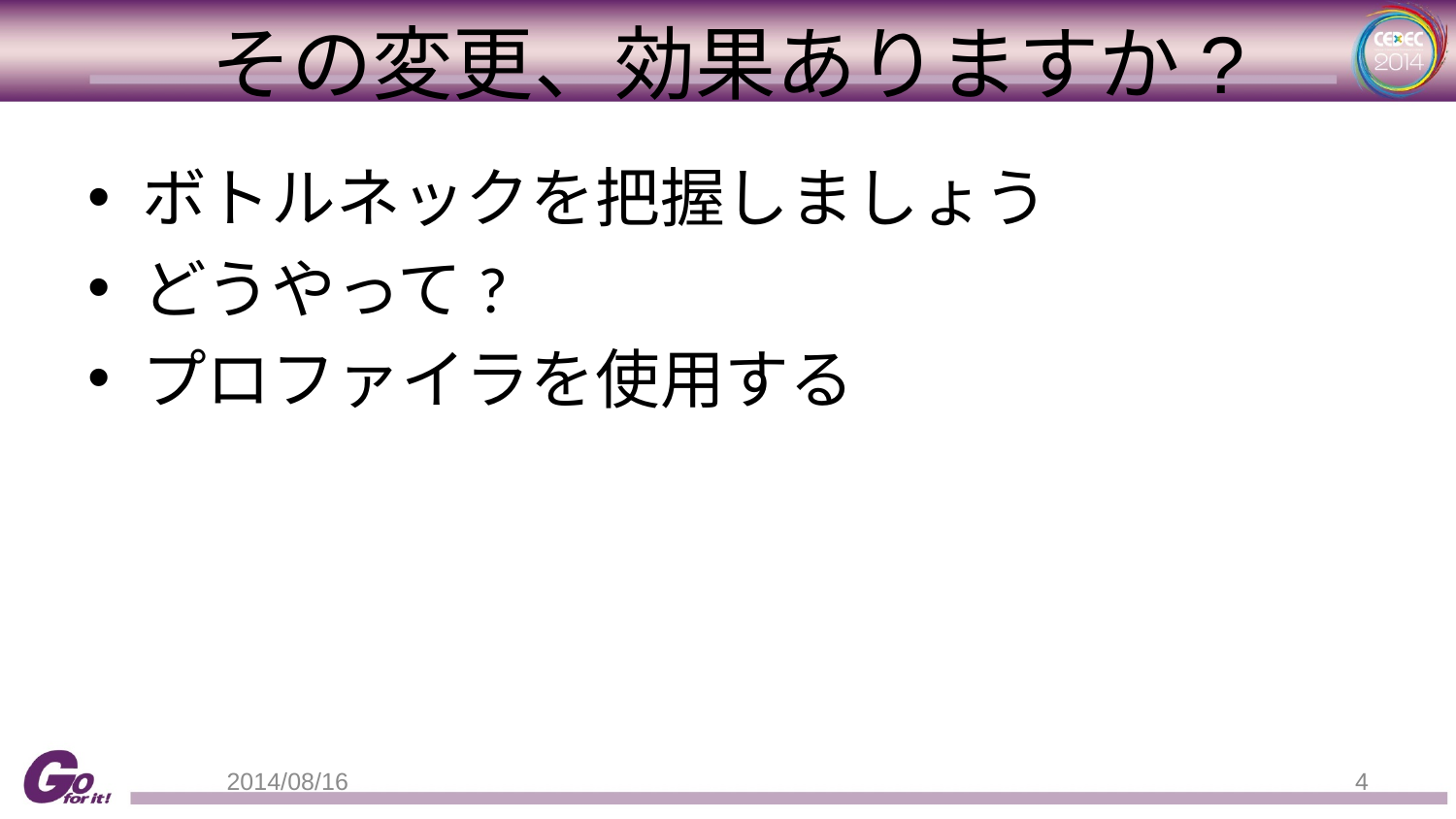

# その変更、効果ありますか?
ボトルネックを把握しましょう
どうやって?
プロファイラを使用する
2014/08/16
4